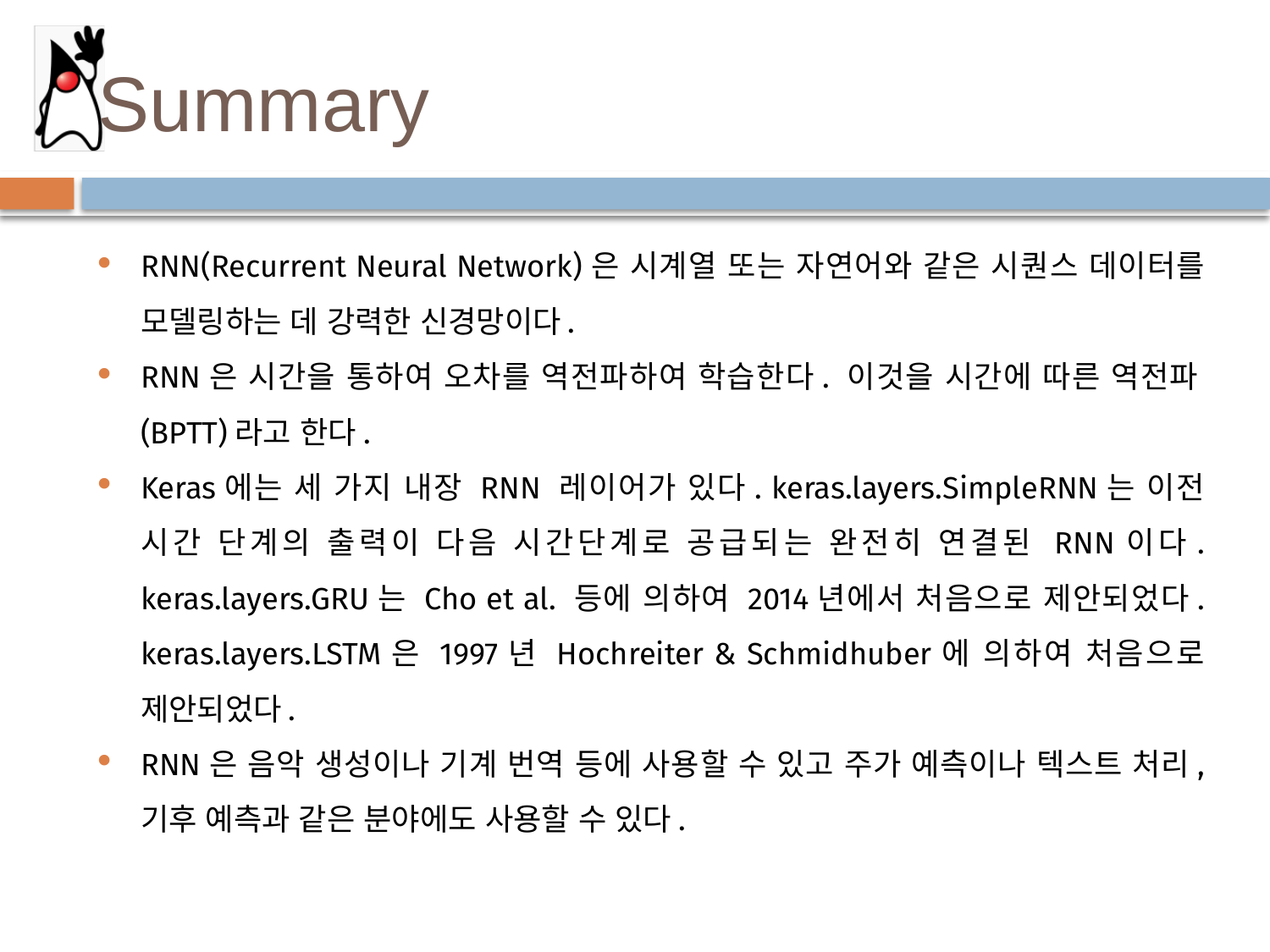

# Summary
RNN(Recurrent Neural Network)은 시계열 또는 자연어와 같은 시퀀스 데이터를 모델링하는 데 강력한 신경망이다.
RNN은 시간을 통하여 오차를 역전파하여 학습한다. 이것을 시간에 따른 역전파(BPTT)라고 한다.
Keras에는 세 가지 내장 RNN 레이어가 있다. keras.layers.SimpleRNN는 이전 시간 단계의 출력이 다음 시간단계로 공급되는 완전히 연결된 RNN이다. keras.layers.GRU는 Cho et al. 등에 의하여 2014년에서 처음으로 제안되었다. keras.layers.LSTM은 1997년 Hochreiter & Schmidhuber에 의하여 처음으로 제안되었다.
RNN은 음악 생성이나 기계 번역 등에 사용할 수 있고 주가 예측이나 텍스트 처리, 기후 예측과 같은 분야에도 사용할 수 있다.